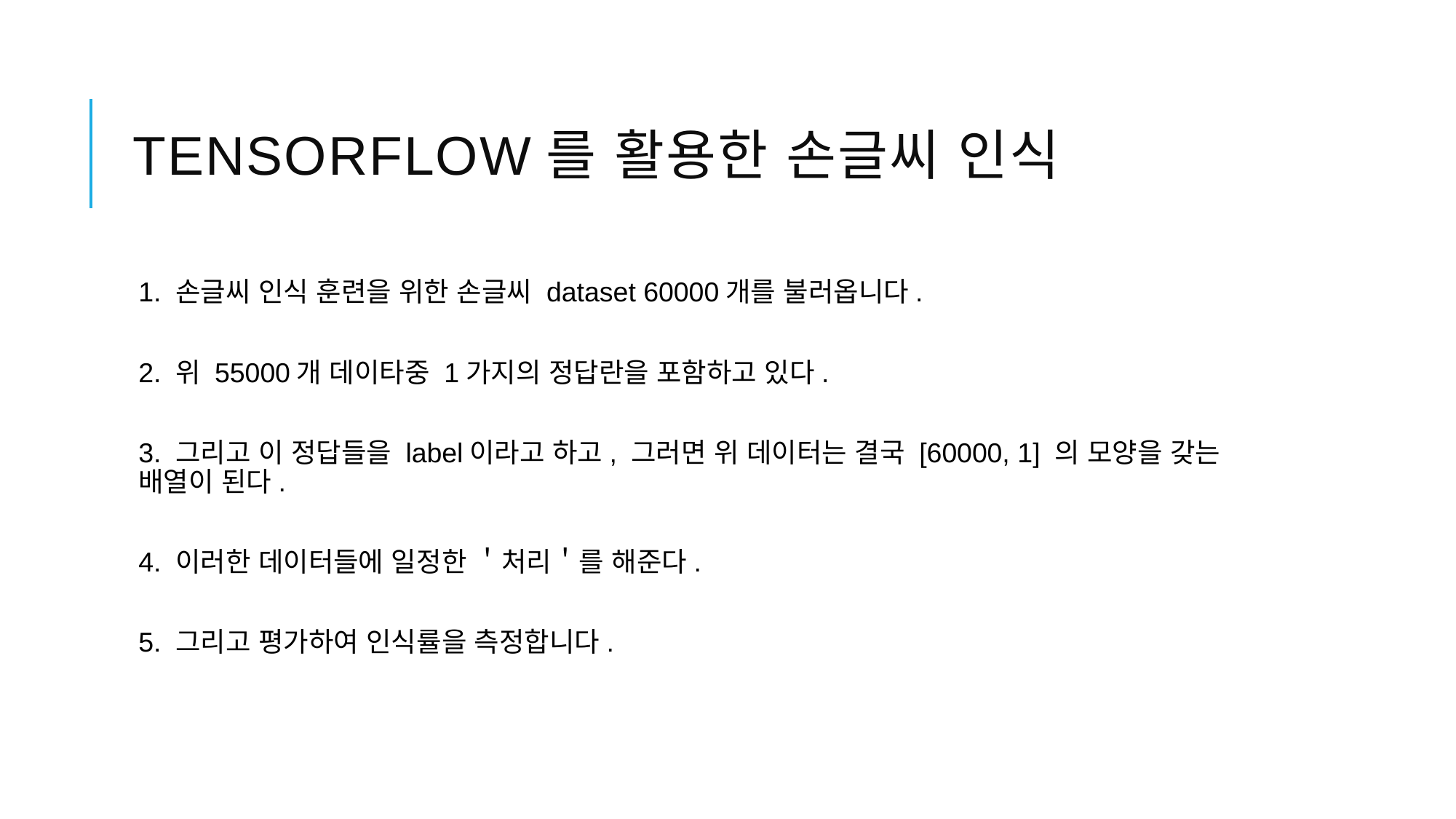

# TENSORFLOW를 활용한 손글씨 인식
1. 손글씨 인식 훈련을 위한 손글씨 dataset 60000개를 불러옵니다.
2. 위 55000개 데이타중 1가지의 정답란을 포함하고 있다.
3. 그리고 이 정답들을 label이라고 하고, 그러면 위 데이터는 결국 [60000, 1] 의 모양을 갖는 배열이 된다.
4. 이러한 데이터들에 일정한 ＇처리＇를 해준다.
5. 그리고 평가하여 인식률을 측정합니다.